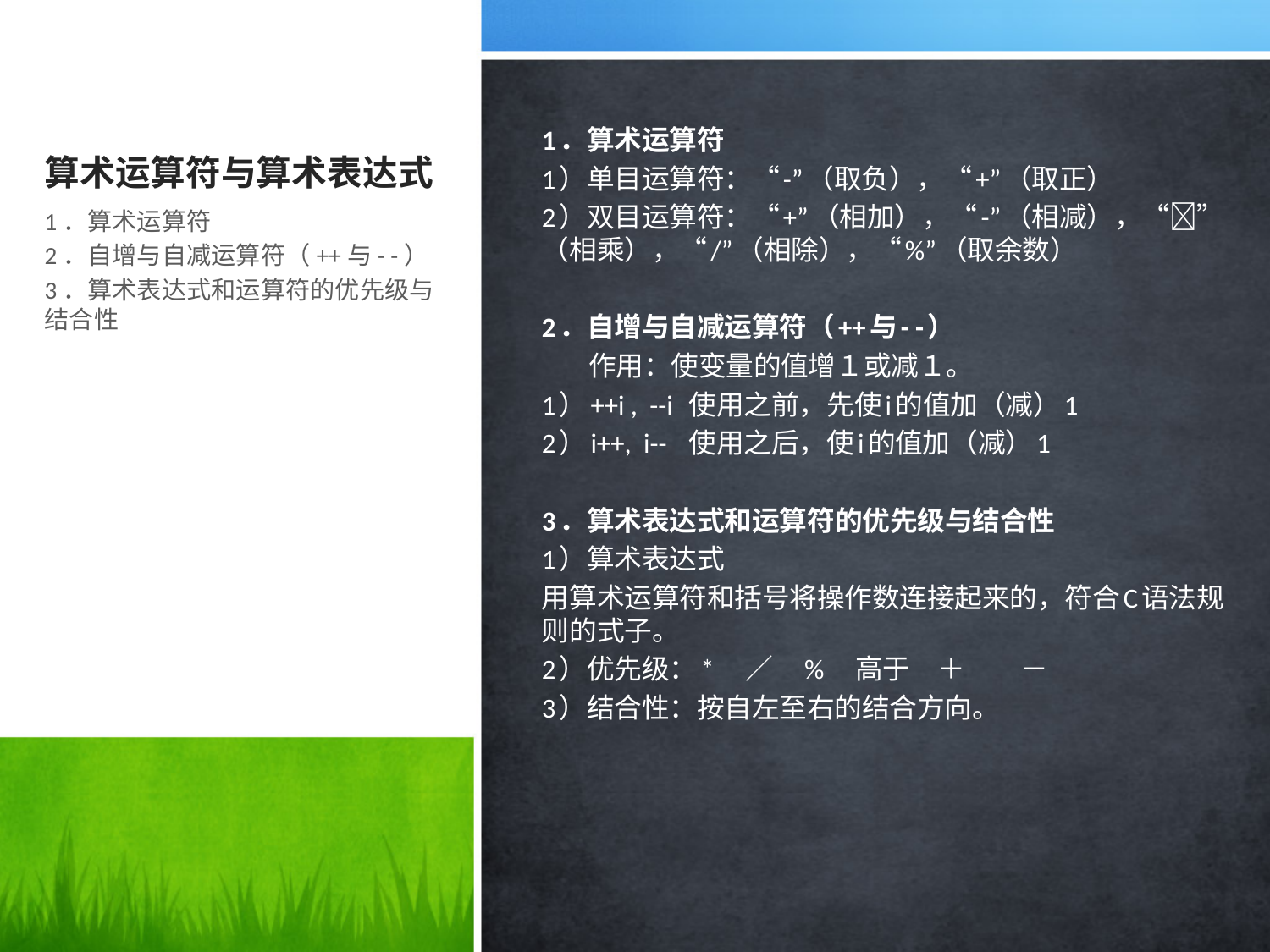

# 算术运算符与算术表达式
1．算术运算符
1）单目运算符：“-”（取负），“+”（取正）
2）双目运算符：“+”（相加），“-”（相减），“∗”（相乘），“/”（相除），“%”（取余数）

2．自增与自减运算符（++与- -）
       作用：使变量的值增１或减１。
1）++i ,  --i  使用之前，先使i的值加（减）1
2）i++,  i--   使用之后，使i的值加（减）1

3．算术表达式和运算符的优先级与结合性
1）算术表达式
用算术运算符和括号将操作数连接起来的，符合C语法规则的式子。
2）优先级：*　／　%　高于　＋　　－
3）结合性：按自左至右的结合方向。

1．算术运算符
2．自增与自减运算符（++与- -）
3．算术表达式和运算符的优先级与结合性